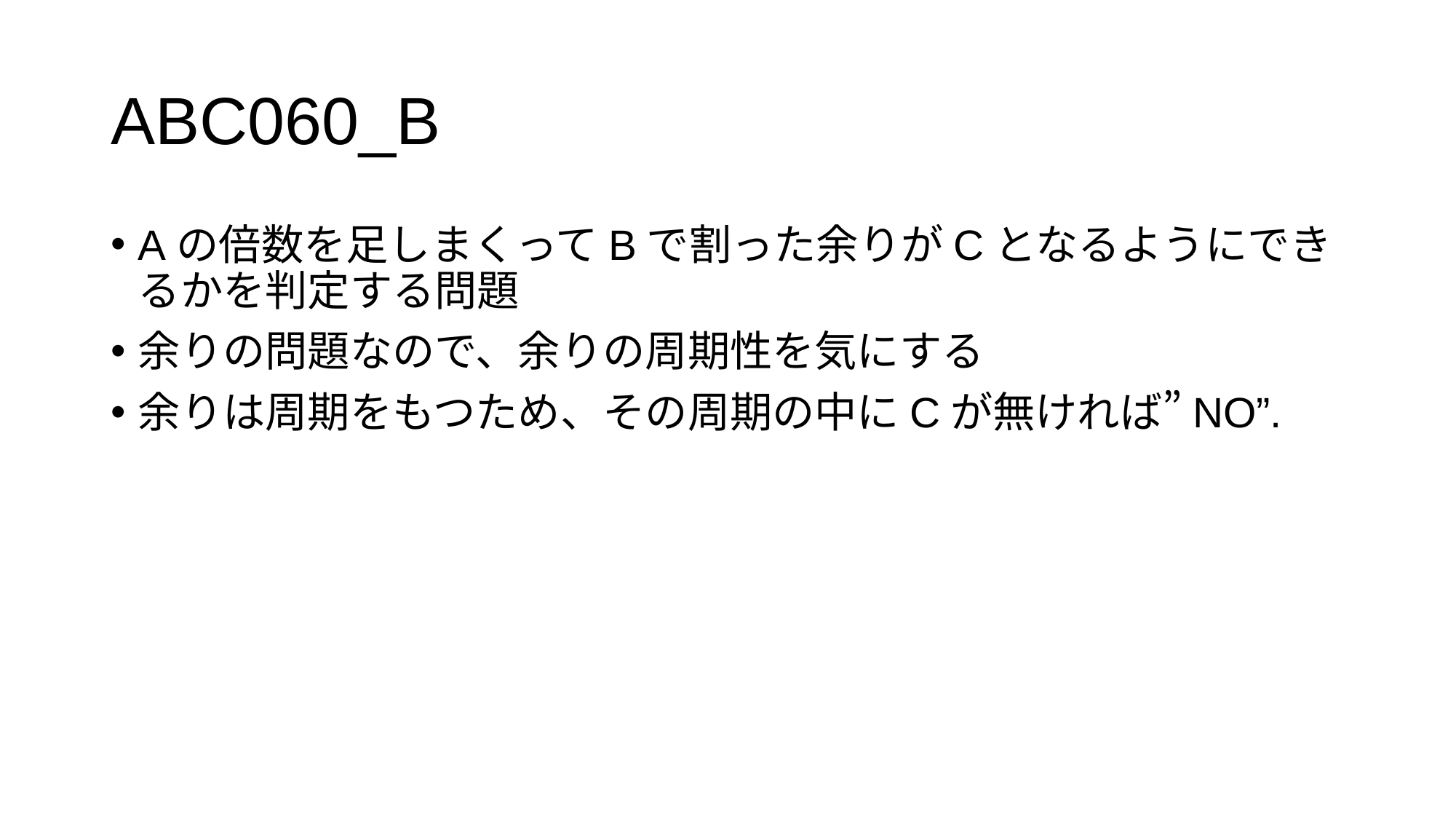

# ABC060_B
Aの倍数を足しまくってBで割った余りがCとなるようにできるかを判定する問題
余りの問題なので、余りの周期性を気にする
余りは周期をもつため、その周期の中にCが無ければ”NO”.